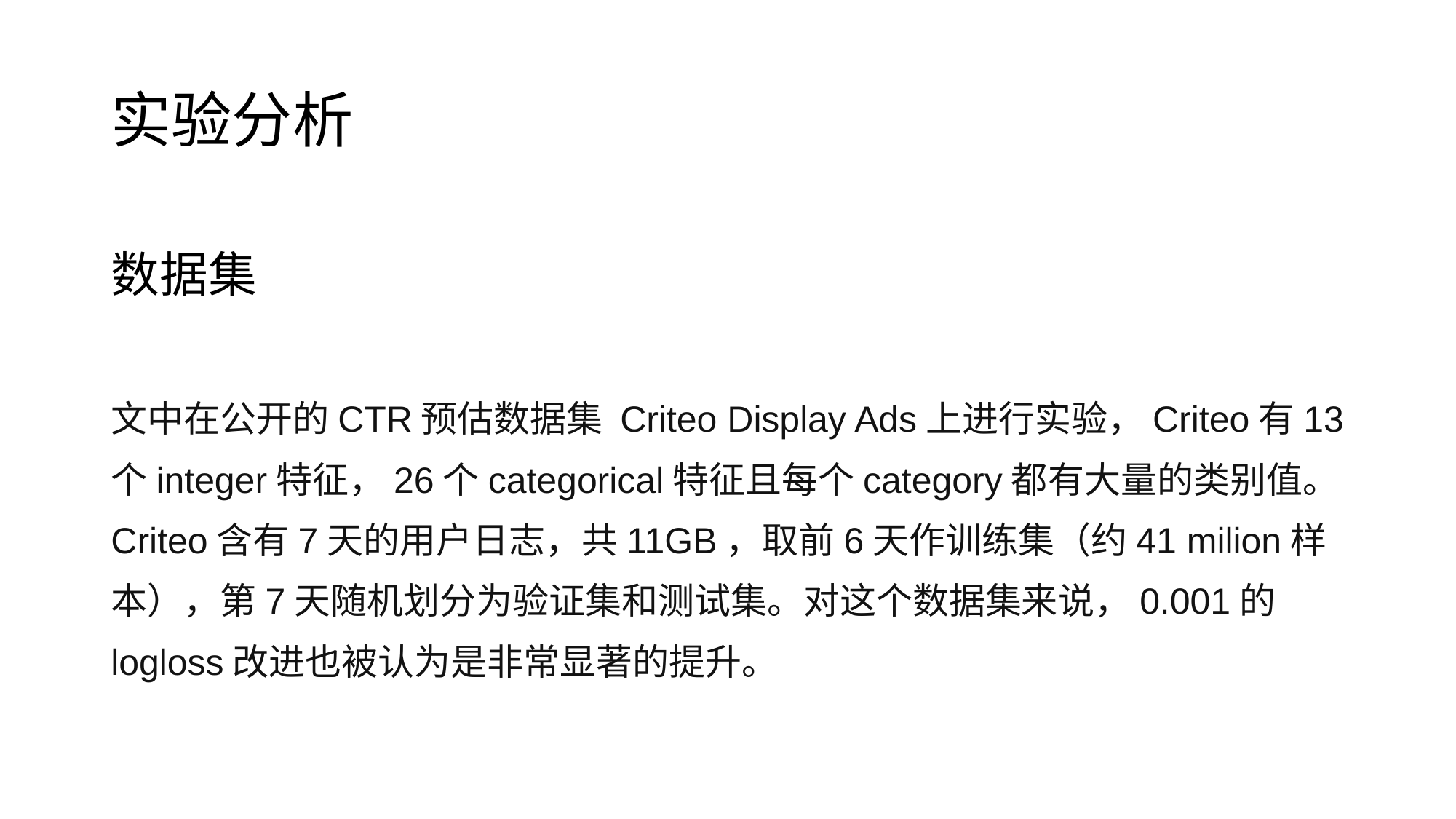

# 实验分析

数据集

文中在公开的CTR预估数据集 Criteo Display Ads上进行实验，Criteo有13个integer特征，26个categorical特征且每个category都有大量的类别值。Criteo含有7天的用户日志，共11GB，取前6天作训练集（约41 milion样本），第7天随机划分为验证集和测试集。对这个数据集来说，0.001的logloss改进也被认为是非常显著的提升。